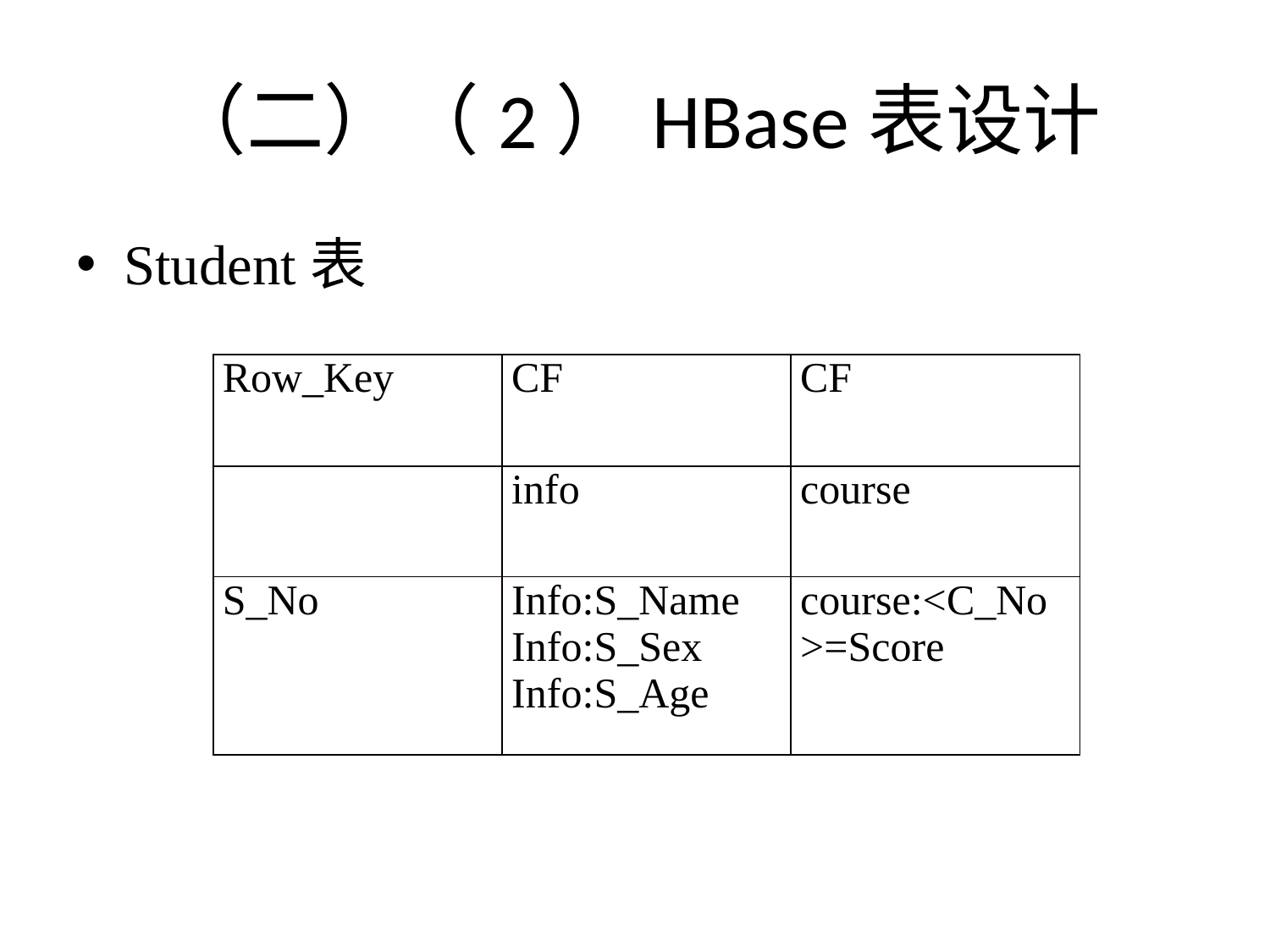

# （二）（2）HBase表设计
Student表
| Row\_Key | CF | CF |
| --- | --- | --- |
|  | info | course |
| S\_No | Info:S\_Name Info:S\_Sex Info:S\_Age | course:<C\_No>=Score |